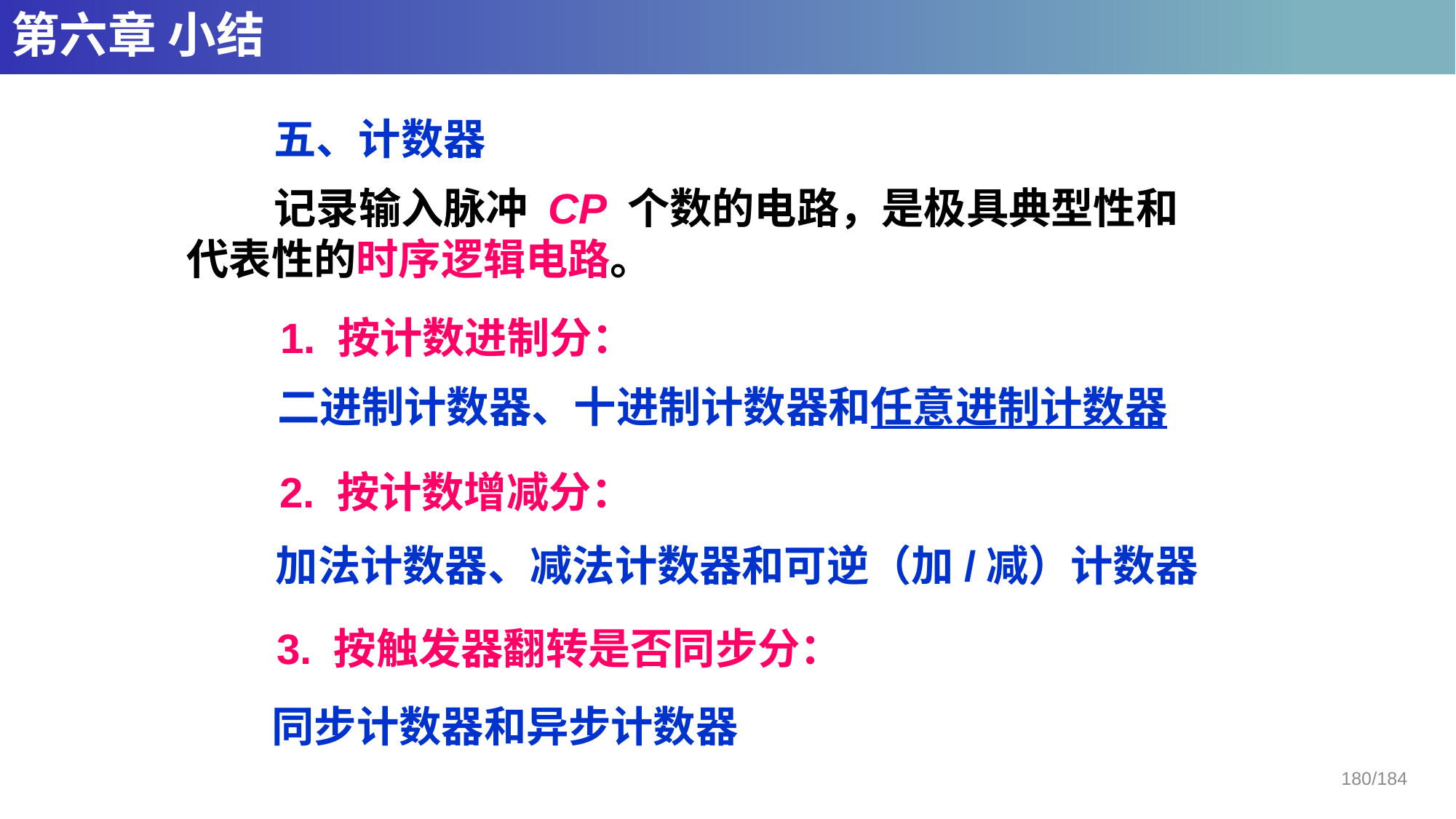

# 第六章 小结
五、计数器
        记录输入脉冲 CP 个数的电路，是极具典型性和代表性的时序逻辑电路。
1. 按计数进制分：
二进制计数器、十进制计数器和任意进制计数器
2. 按计数增减分：
加法计数器、减法计数器和可逆（加/减）计数器
3. 按触发器翻转是否同步分：
同步计数器和异步计数器
180/184